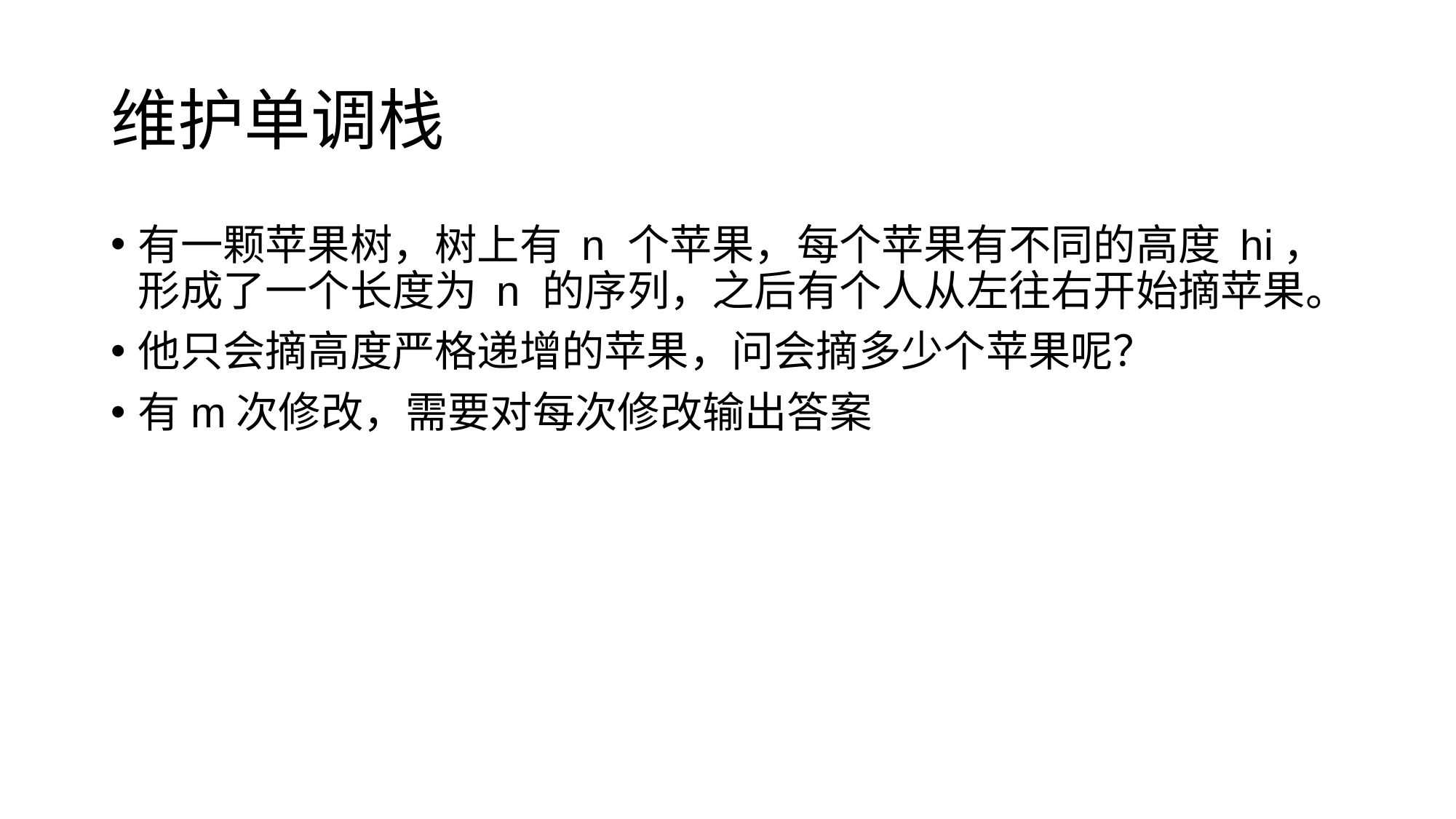

# 维护单调栈
有一颗苹果树，树上有 n 个苹果，每个苹果有不同的高度 hi，形成了一个长度为 n 的序列，之后有个人从左往右开始摘苹果。
他只会摘高度严格递增的苹果，问会摘多少个苹果呢？
有m次修改，需要对每次修改输出答案